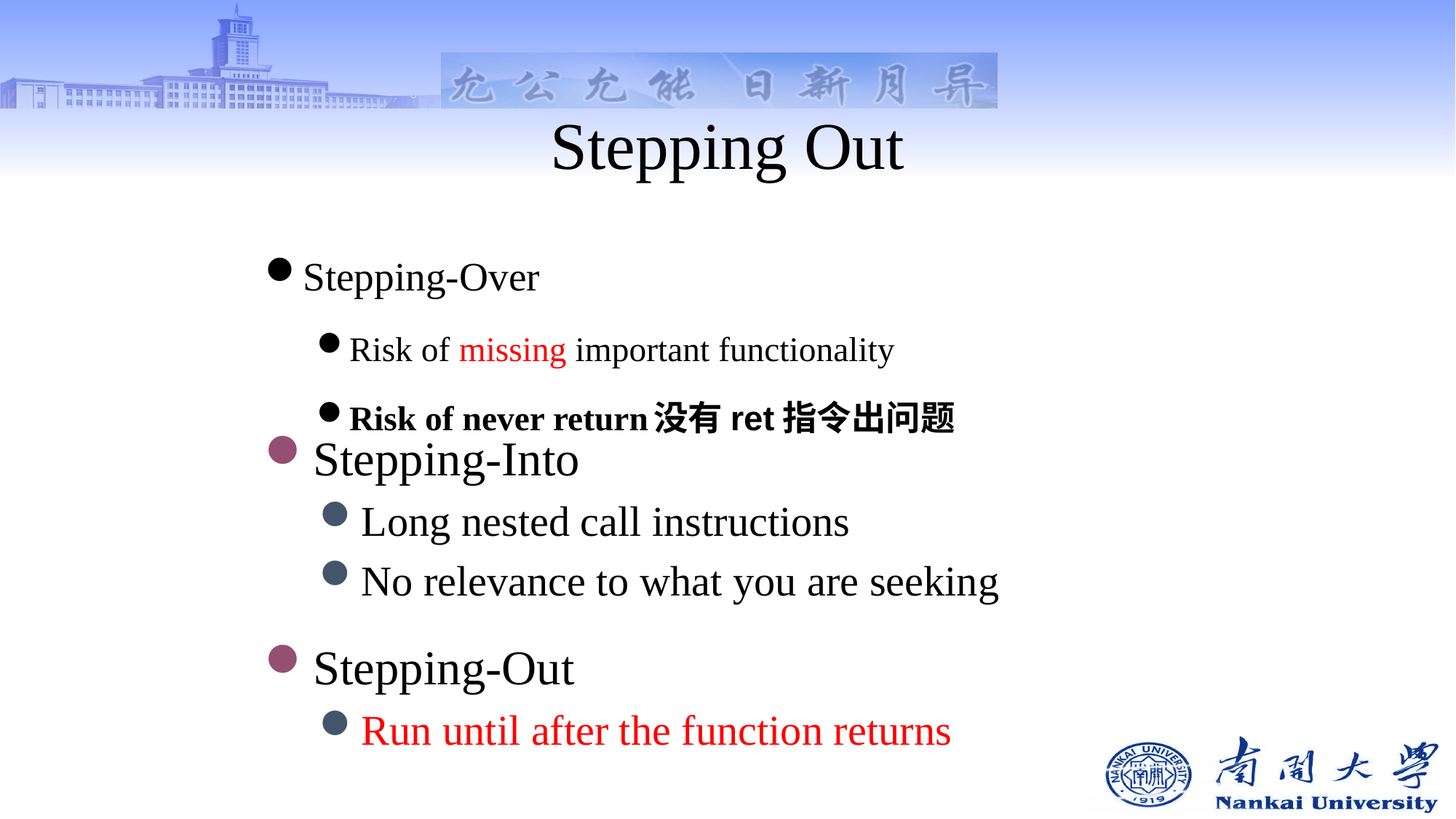

# Stepping Out
Stepping-Over
Risk of missing important functionality
Risk of never return	没有ret指令出问题
Stepping-Into
Long nested call instructions
No relevance to what you are seeking
Stepping-Out
Run until after the function returns